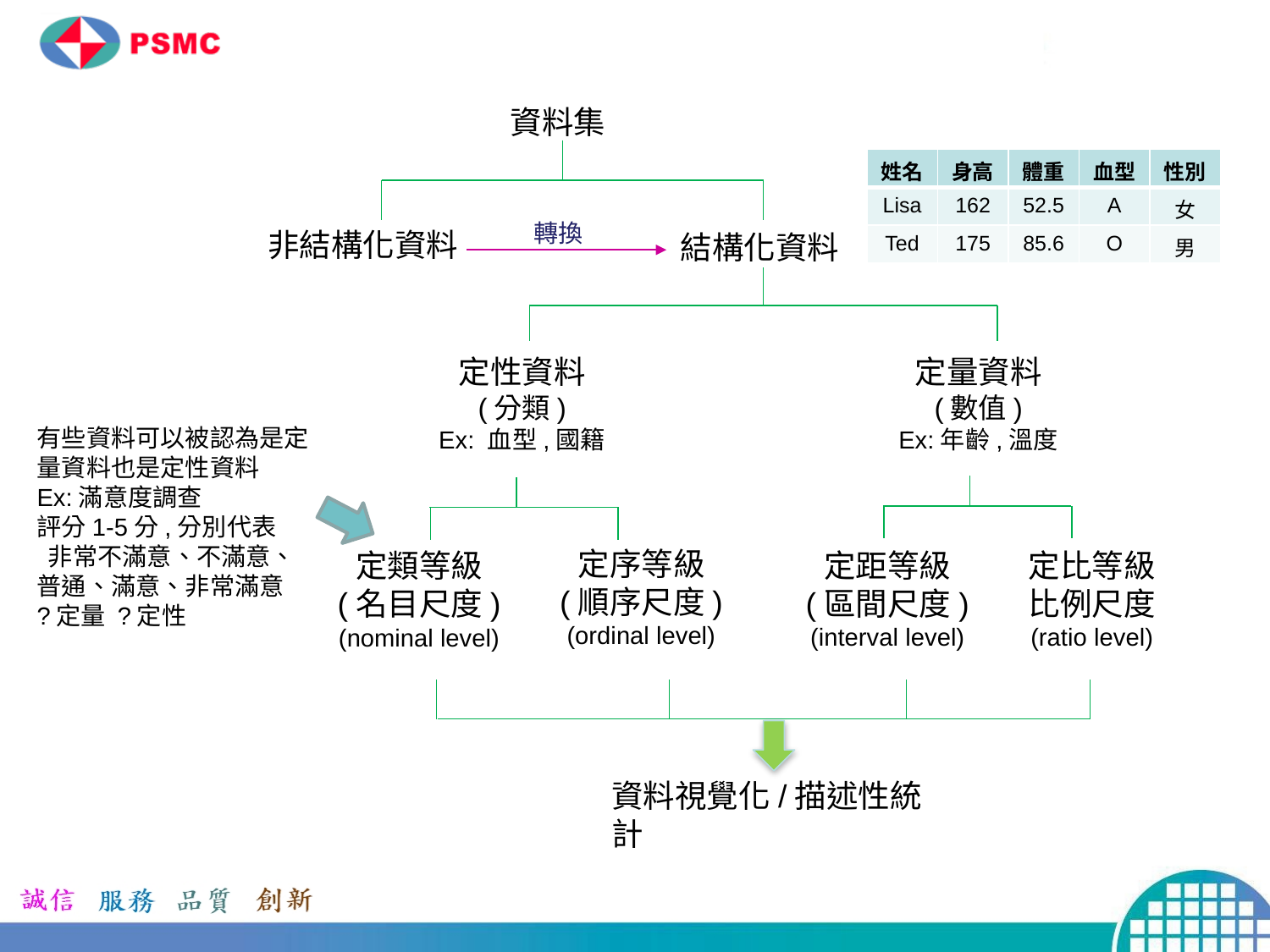

資料集
轉換
非結構化資料
結構化資料
| 姓名 | 身高 | 體重 | 血型 | 性別 |
| --- | --- | --- | --- | --- |
| Lisa | 162 | 52.5 | A | 女 |
| Ted | 175 | 85.6 | O | 男 |
定量資料
(數值)
Ex:年齡,溫度
定性資料
(分類)
Ex: 血型,國籍

有些資料可以被認為是定量資料也是定性資料
Ex:滿意度調查
評分1-5分,分別代表
 非常不滿意、不滿意、
普通、滿意、非常滿意
?定量 ?定性
定序等級
(順序尺度)
(ordinal level)
定比等級
比例尺度
(ratio level)
定距等級
(區間尺度)
(interval level)
定類等級
(名目尺度)
(nominal level)

資料視覺化/描述性統計